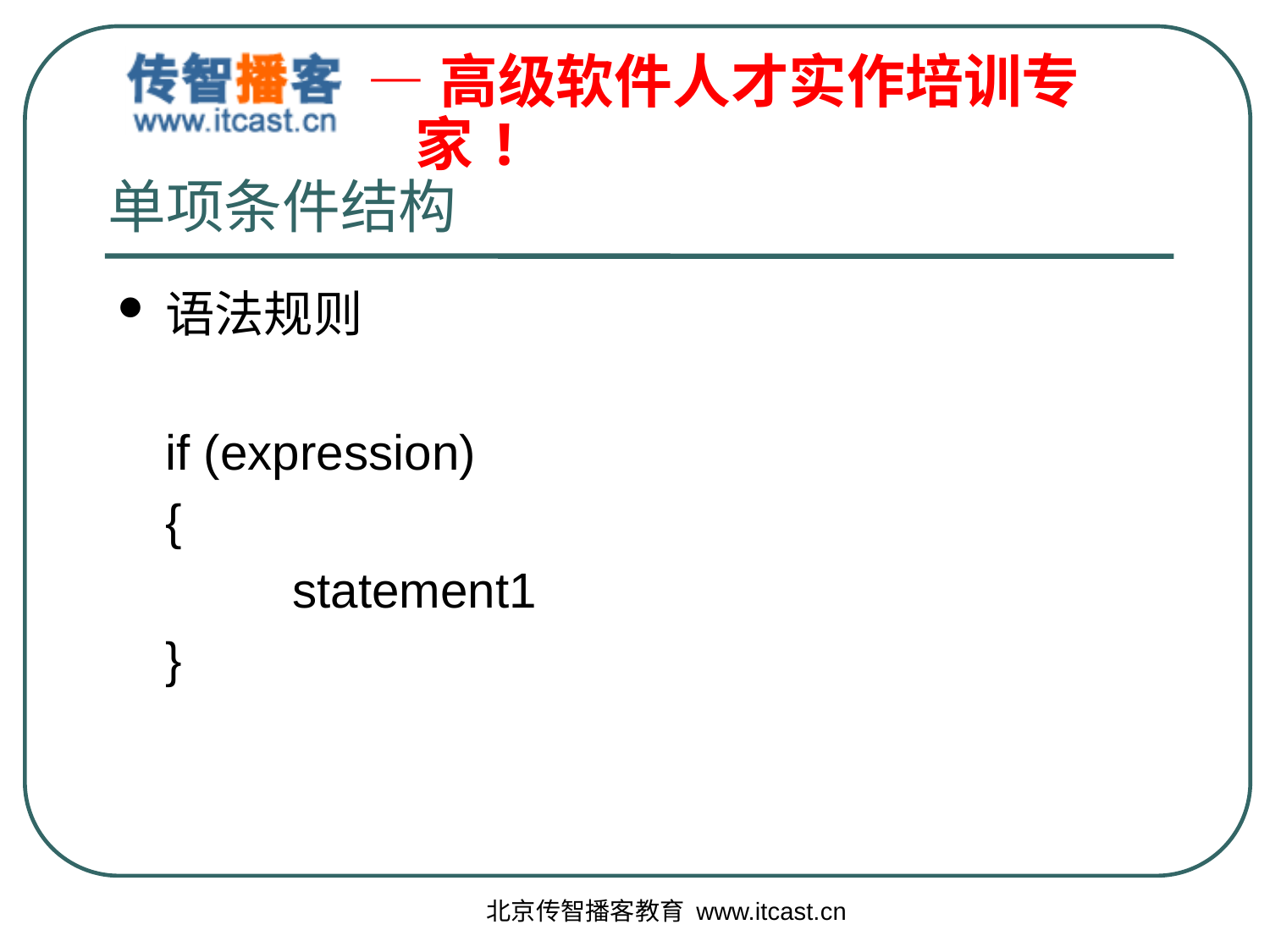

# 单项条件结构
语法规则

	if (expression)
 	{
 		statement1
 	}
北京传智播客教育 www.itcast.cn